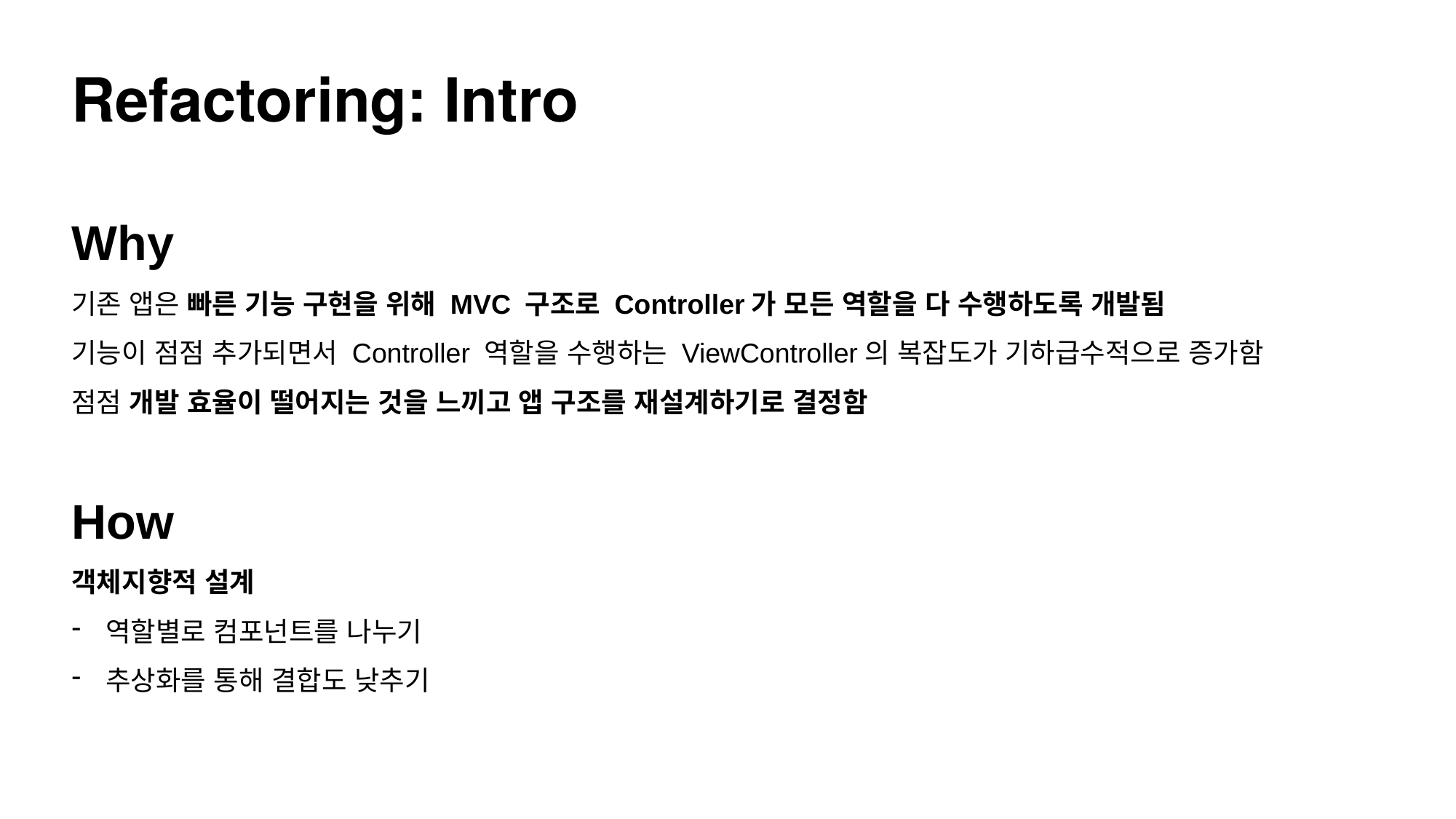

Refactoring: Intro
Why
기존 앱은 빠른 기능 구현을 위해 MVC 구조로 Controller가 모든 역할을 다 수행하도록 개발됨
기능이 점점 추가되면서 Controller 역할을 수행하는 ViewController의 복잡도가 기하급수적으로 증가함
점점 개발 효율이 떨어지는 것을 느끼고 앱 구조를 재설계하기로 결정함
How
객체지향적 설계
역할별로 컴포넌트를 나누기
추상화를 통해 결합도 낮추기